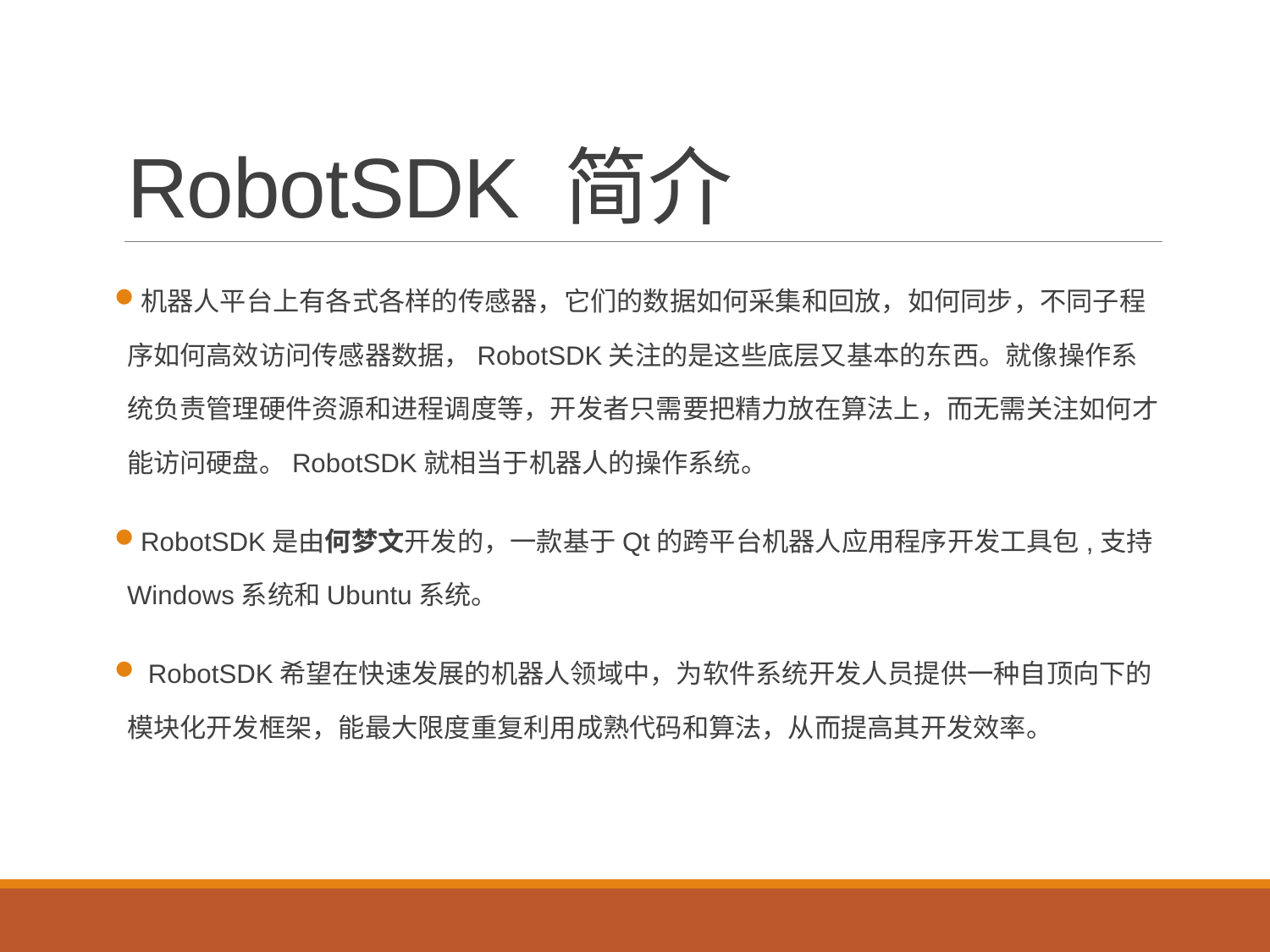

# RobotSDK 简介
机器人平台上有各式各样的传感器，它们的数据如何采集和回放，如何同步，不同子程序如何高效访问传感器数据，RobotSDK关注的是这些底层又基本的东西。就像操作系统负责管理硬件资源和进程调度等，开发者只需要把精力放在算法上，而无需关注如何才能访问硬盘。RobotSDK就相当于机器人的操作系统。
RobotSDK是由何梦文开发的，一款基于Qt的跨平台机器人应用程序开发工具包,支持Windows系统和Ubuntu系统。
 RobotSDK希望在快速发展的机器人领域中，为软件系统开发人员提供一种自顶向下的模块化开发框架，能最大限度重复利用成熟代码和算法，从而提高其开发效率。